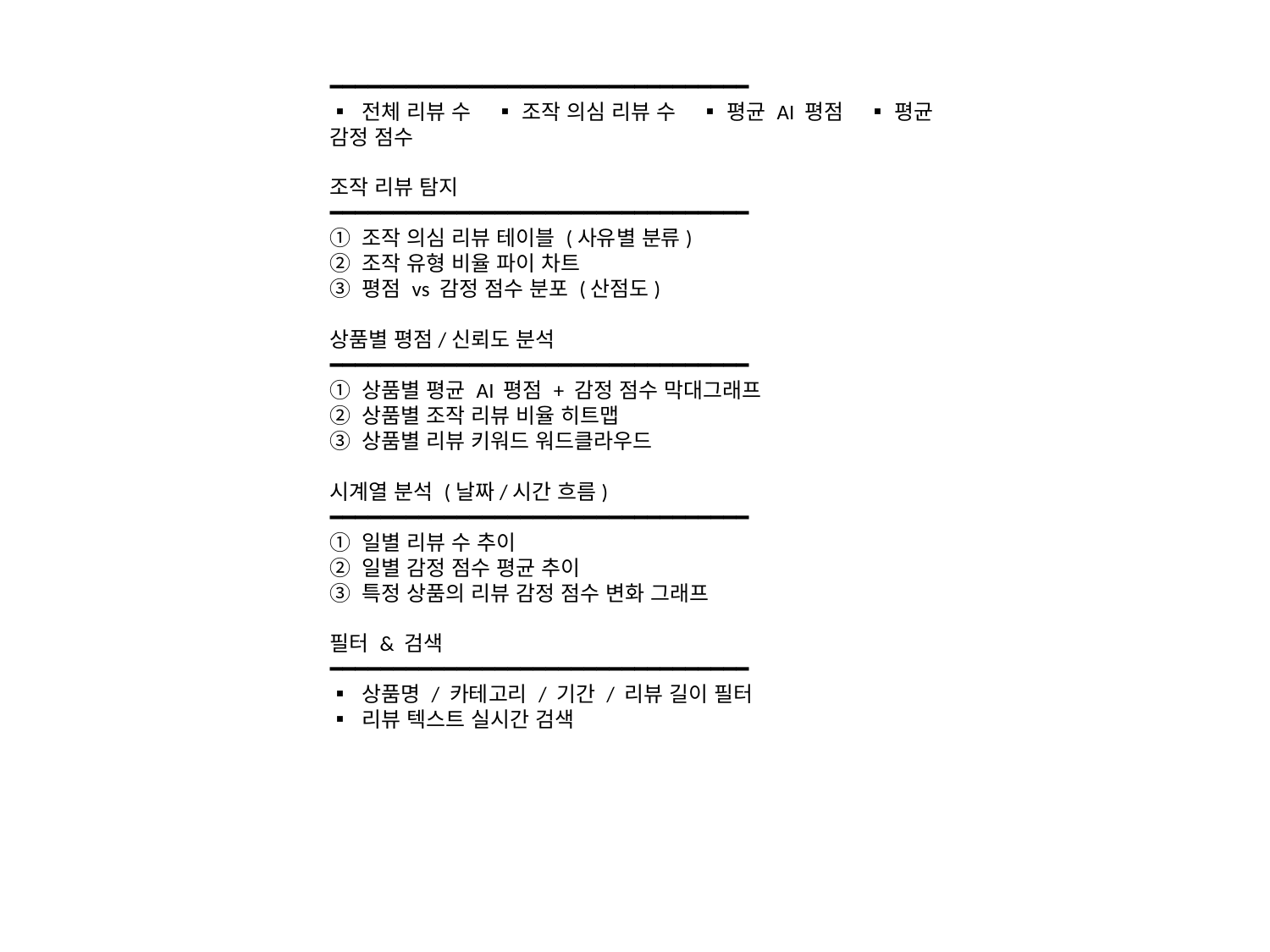

━━━━━━━━━━━━━━━━━━━━━━━━━━━━━━━━━
▪ 전체 리뷰 수    ▪ 조작 의심 리뷰 수    ▪ 평균 AI 평점    ▪ 평균 감정 점수

조작 리뷰 탐지
━━━━━━━━━━━━━━━━━━━━━━━━━━━━━━━━━
① 조작 의심 리뷰 테이블 (사유별 분류)
② 조작 유형 비율 파이 차트
③ 평점 vs 감정 점수 분포 (산점도)

상품별 평점/신뢰도 분석
━━━━━━━━━━━━━━━━━━━━━━━━━━━━━━━━━
① 상품별 평균 AI 평점 + 감정 점수 막대그래프
② 상품별 조작 리뷰 비율 히트맵
③ 상품별 리뷰 키워드 워드클라우드

시계열 분석 (날짜/시간 흐름)
━━━━━━━━━━━━━━━━━━━━━━━━━━━━━━━━━
① 일별 리뷰 수 추이
② 일별 감정 점수 평균 추이
③ 특정 상품의 리뷰 감정 점수 변화 그래프

필터 & 검색
━━━━━━━━━━━━━━━━━━━━━━━━━━━━━━━━━
▪ 상품명 / 카테고리 / 기간 / 리뷰 길이 필터
▪ 리뷰 텍스트 실시간 검색